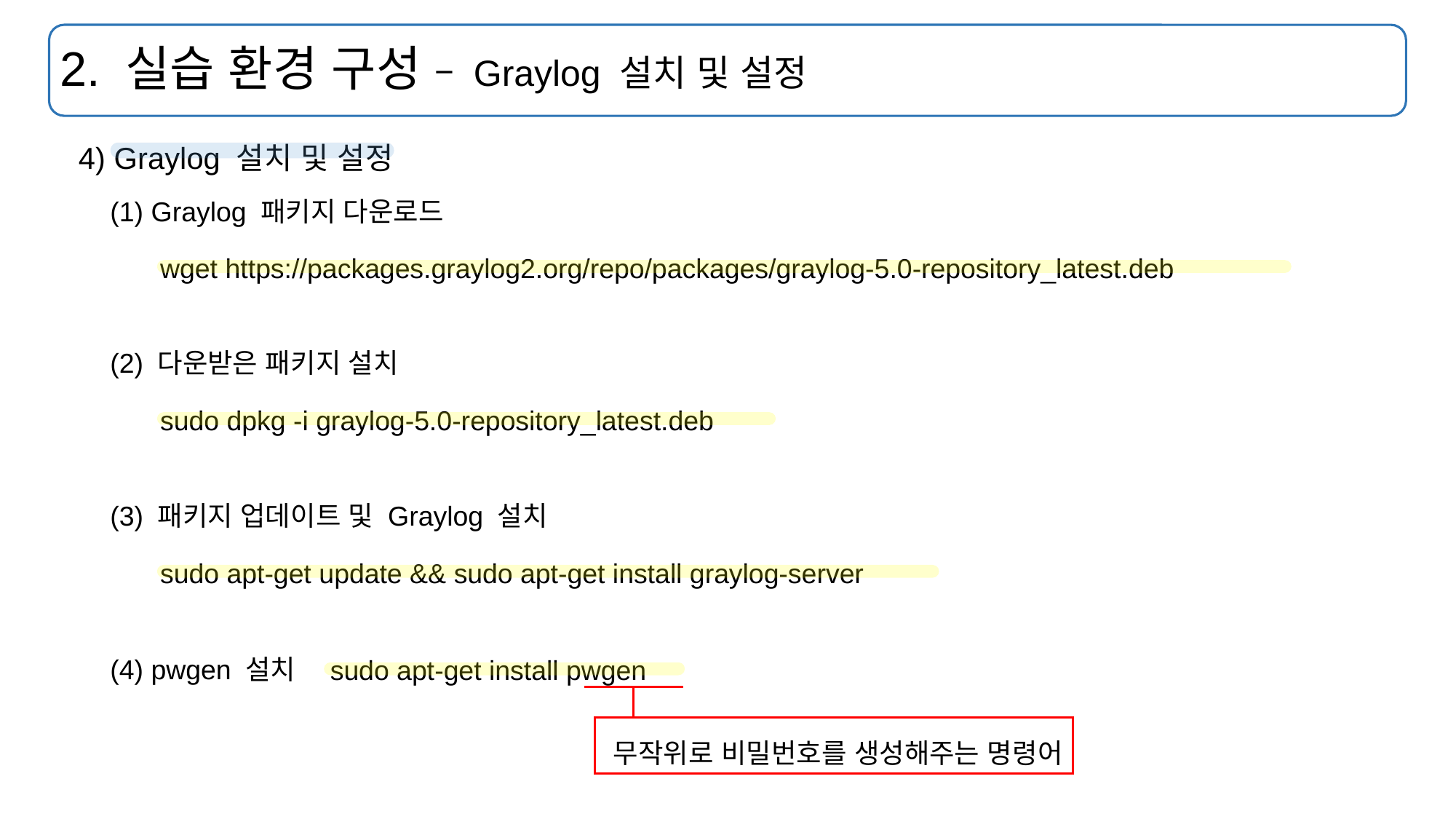

# 2. 실습 환경 구성 – Graylog 설치 및 설정
4) Graylog 설치 및 설정

(1) Graylog 패키지 다운로드
wget https://packages.graylog2.org/repo/packages/graylog-5.0-repository_latest.deb

(2) 다운받은 패키지 설치
sudo dpkg -i graylog-5.0-repository_latest.deb

(3) 패키지 업데이트 및 Graylog 설치
sudo apt-get update && sudo apt-get install graylog-server

(4) pwgen 설치
sudo apt-get install pwgen

무작위로 비밀번호를 생성해주는 명령어